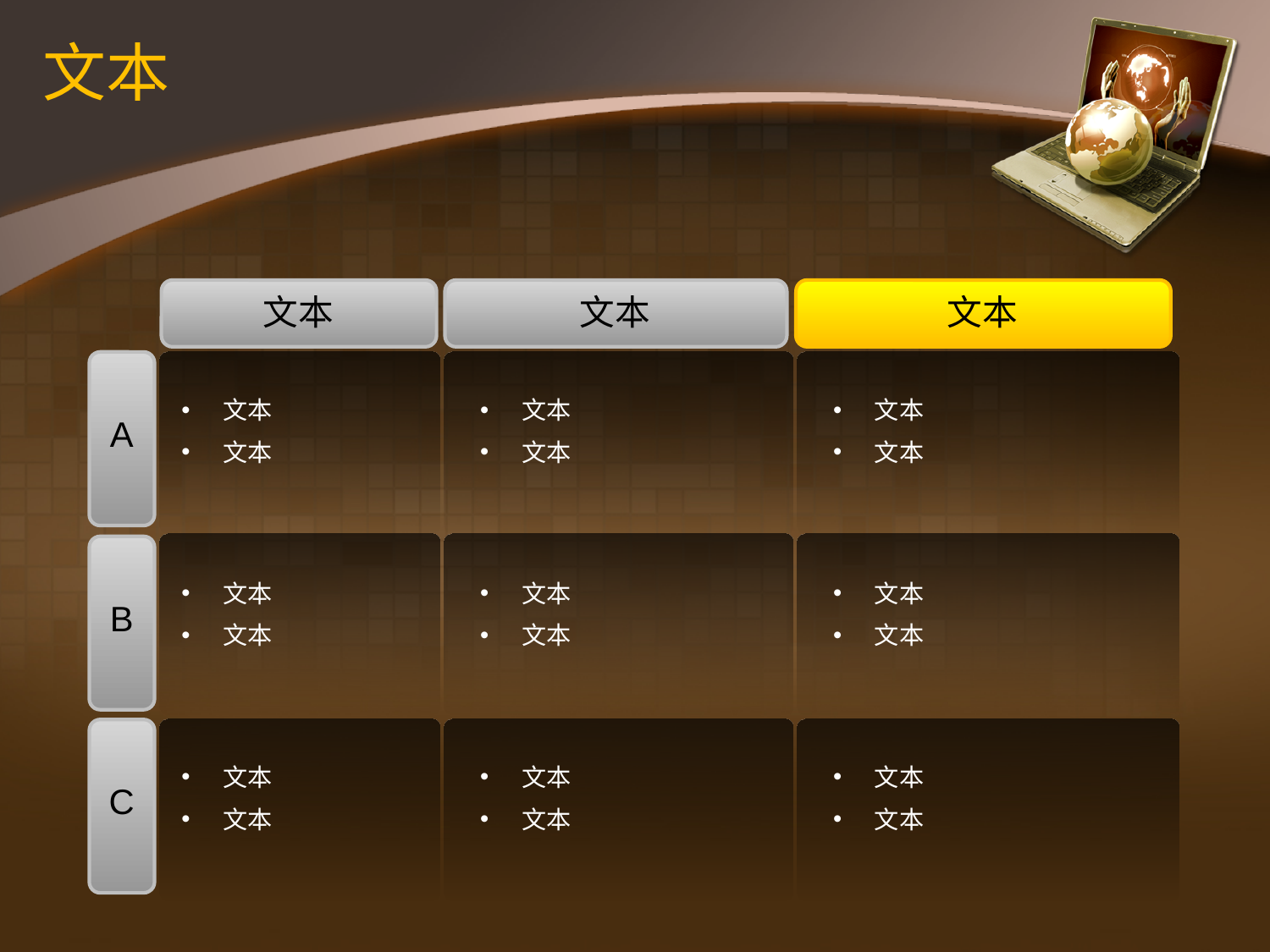

# 文本

文本
文本
文本

A
 文本
 文本
 文本
 文本
 文本
 文本

B
 文本
 文本
 文本
 文本
 文本
 文本

C
 文本
 文本
 文本
 文本
 文本
 文本